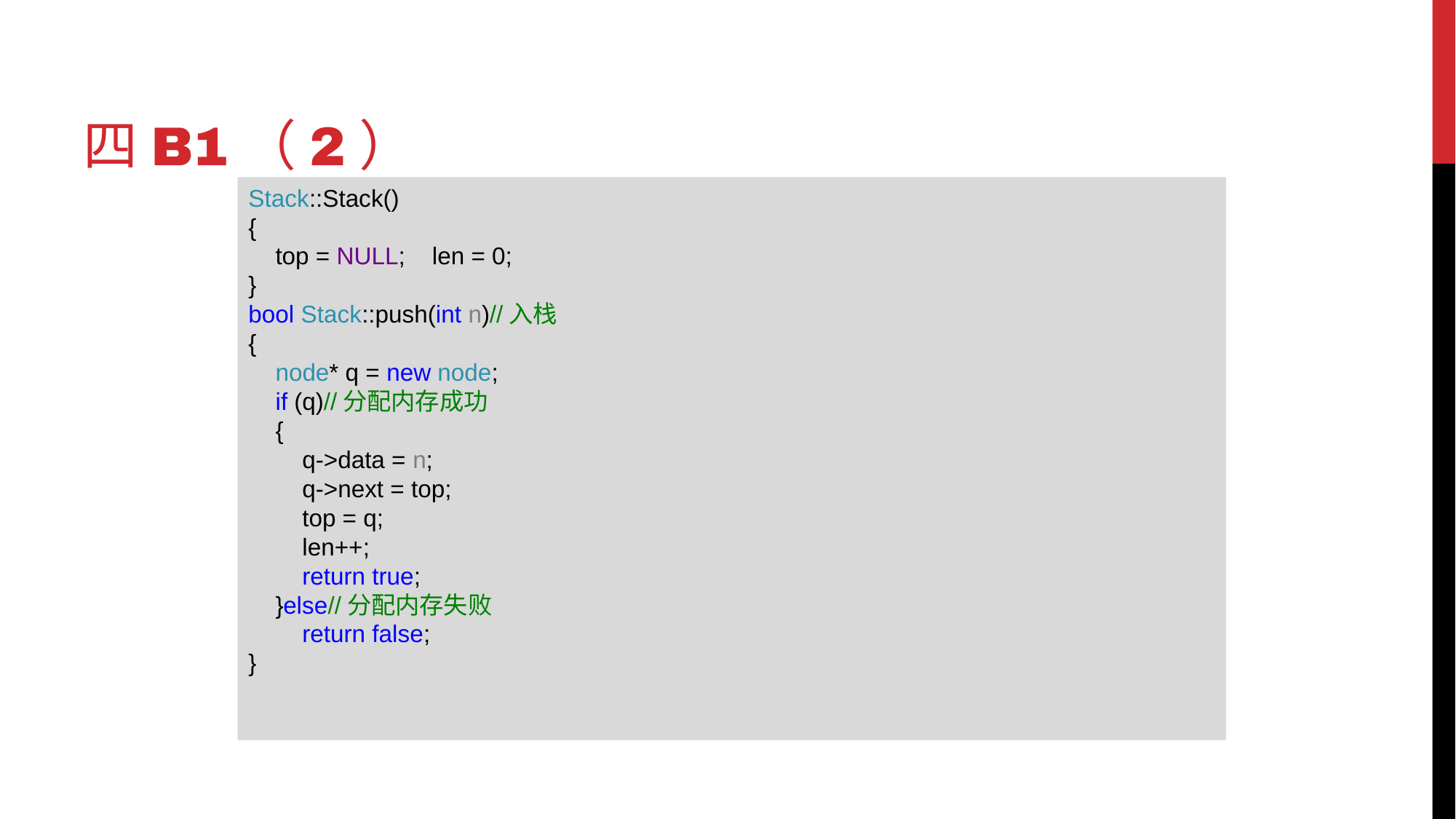

# 四B1（2）
Stack::Stack()
{
    top = NULL;    len = 0;
}
bool Stack::push(int n)//入栈
{
    node* q = new node;
    if (q)//分配内存成功
    {
        q->data = n;
        q->next = top;
        top = q;
        len++;
        return true;
    }else//分配内存失败
        return false;
}